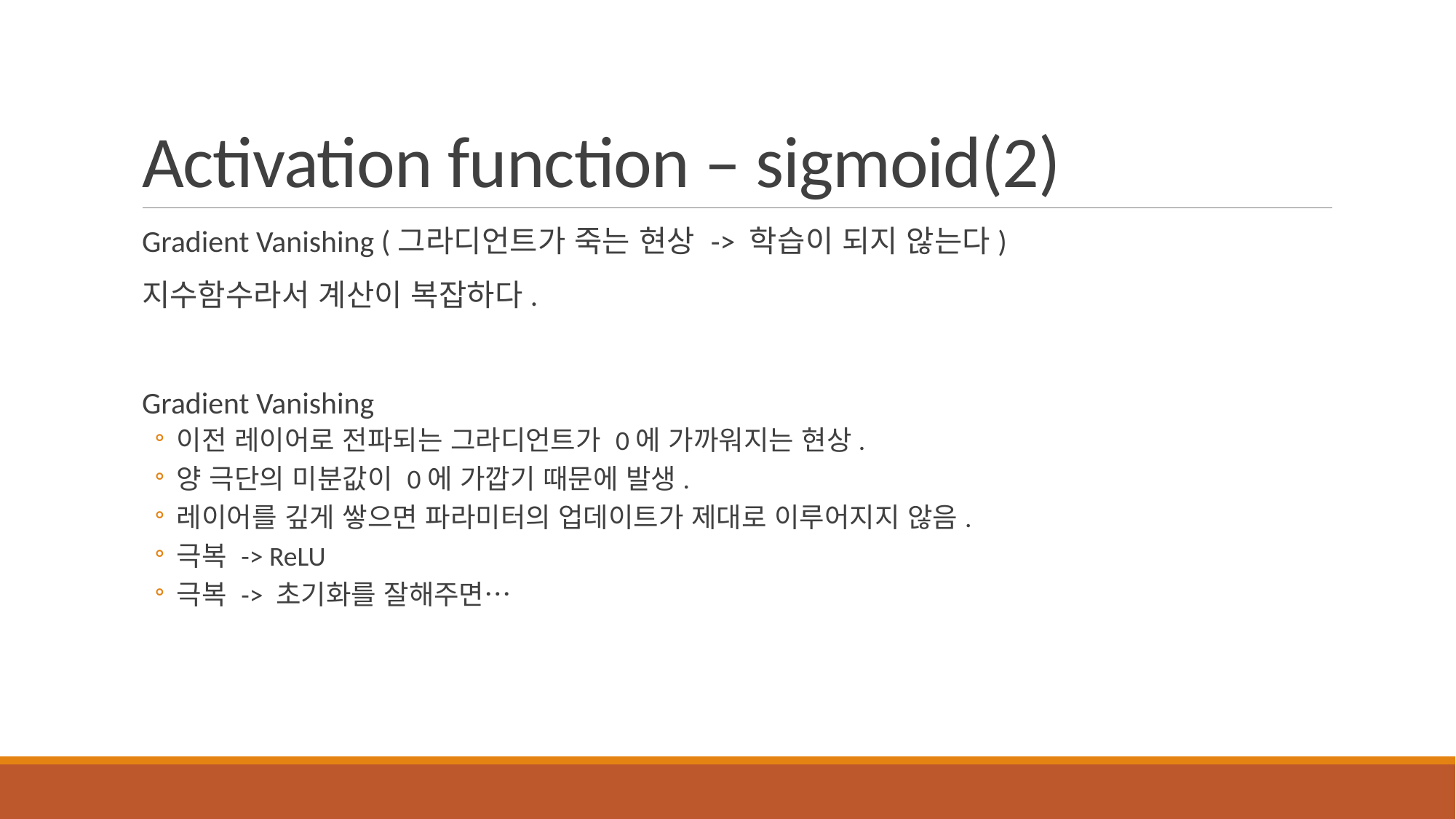

# Activation function – sigmoid(2)
Gradient Vanishing (그라디언트가 죽는 현상 -> 학습이 되지 않는다)
지수함수라서 계산이 복잡하다.

Gradient Vanishing
이전 레이어로 전파되는 그라디언트가 0에 가까워지는 현상.
양 극단의 미분값이 0에 가깝기 때문에 발생.
레이어를 깊게 쌓으면 파라미터의 업데이트가 제대로 이루어지지 않음.
극복 -> ReLU
극복 -> 초기화를 잘해주면…